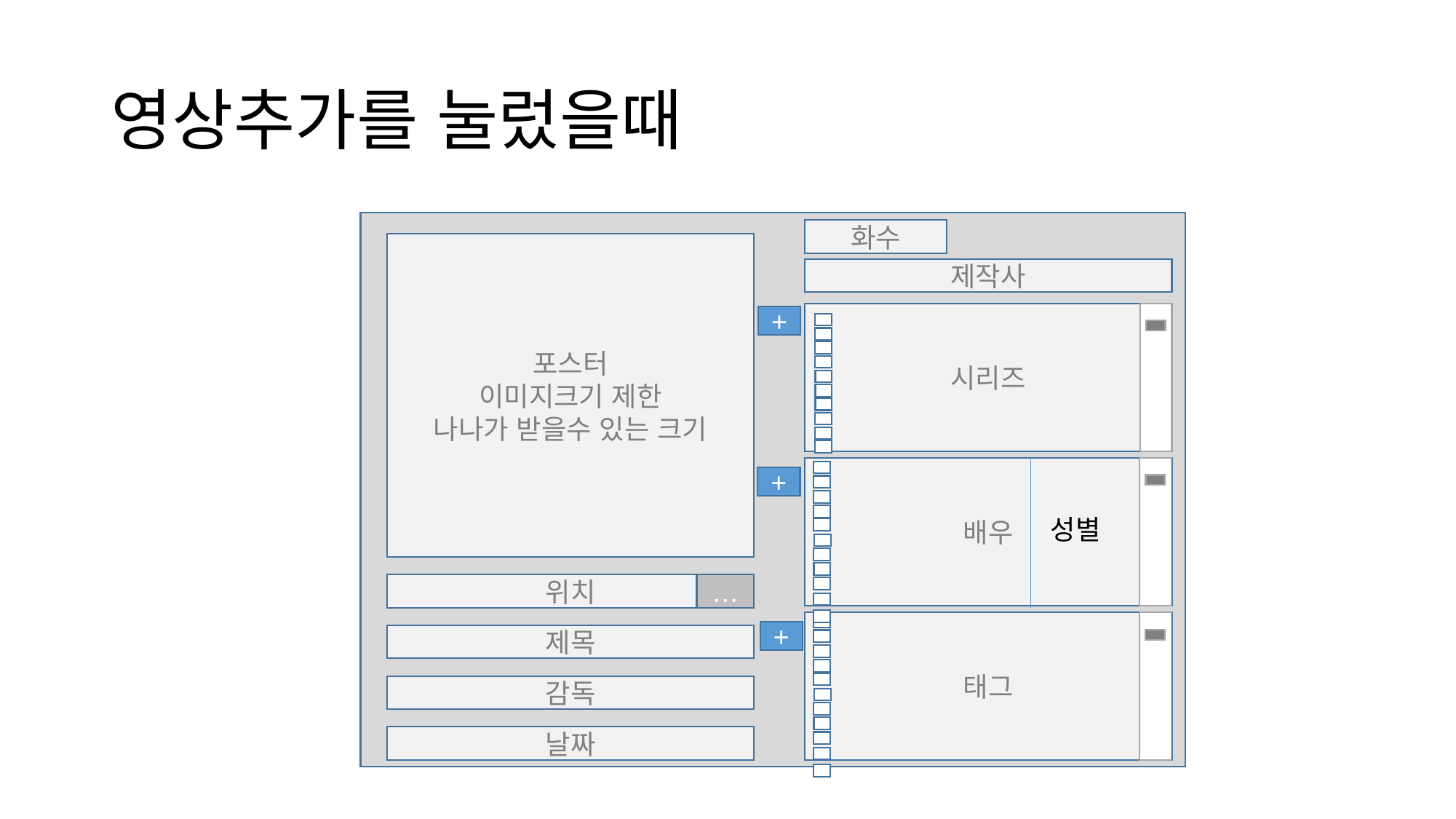

# 영상추가를 눌렀을때

화수
포스터
이미지크기 제한
나나가 받을수 있는 크기
제작사

시리즈
+

배우

+
성별
위치
…

태그

+
제목
감독
날짜